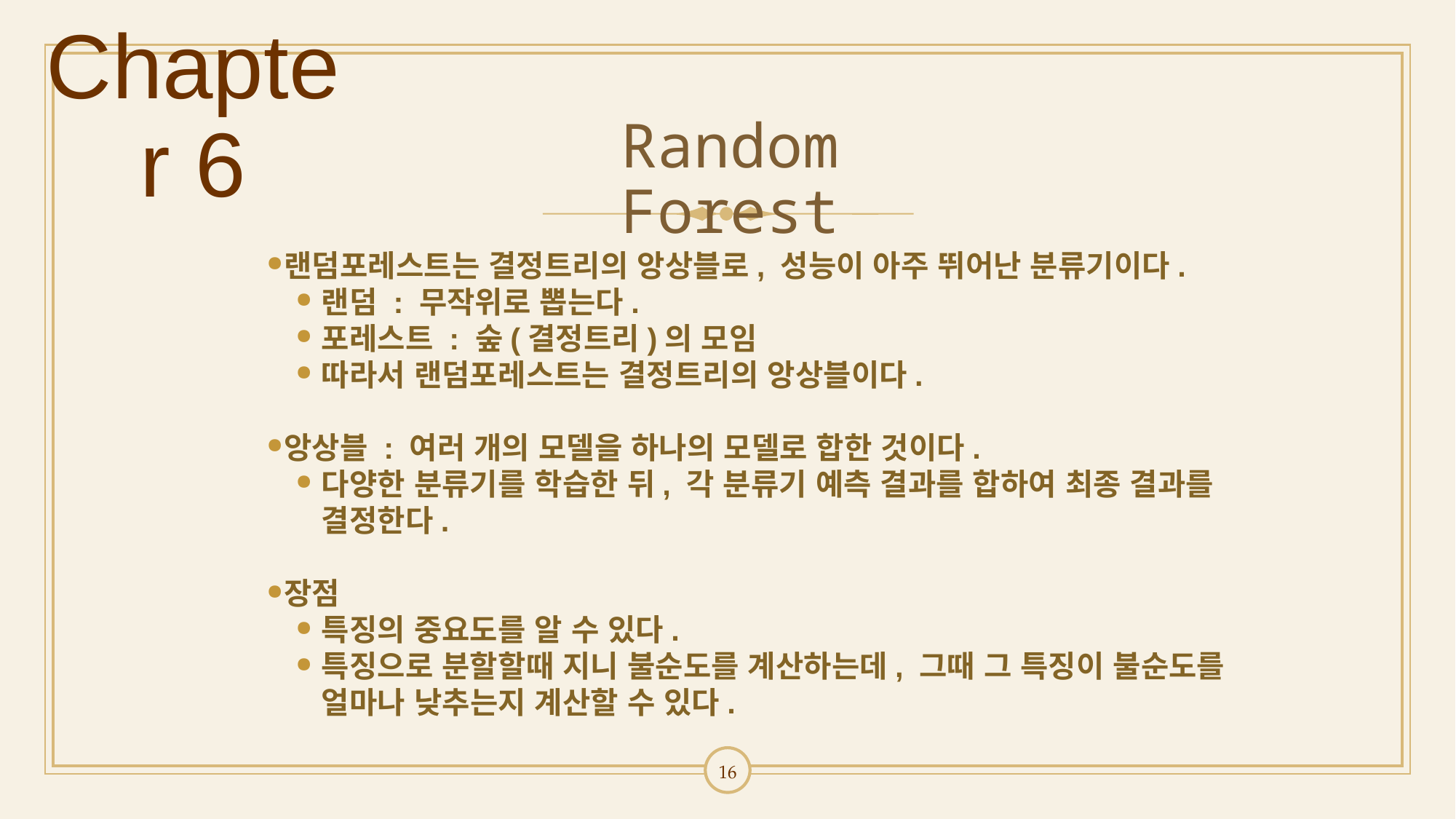

# Chapter 6
Random Forest
랜덤포레스트는 결정트리의 앙상블로, 성능이 아주 뛰어난 분류기이다.
랜덤 : 무작위로 뽑는다.
포레스트 : 숲(결정트리)의 모임
따라서 랜덤포레스트는 결정트리의 앙상블이다.

앙상블 : 여러 개의 모델을 하나의 모델로 합한 것이다.
다양한 분류기를 학습한 뒤, 각 분류기 예측 결과를 합하여 최종 결과를 결정한다.

장점
특징의 중요도를 알 수 있다.
특징으로 분할할때 지니 불순도를 계산하는데, 그때 그 특징이 불순도를 얼마나 낮추는지 계산할 수 있다.

16